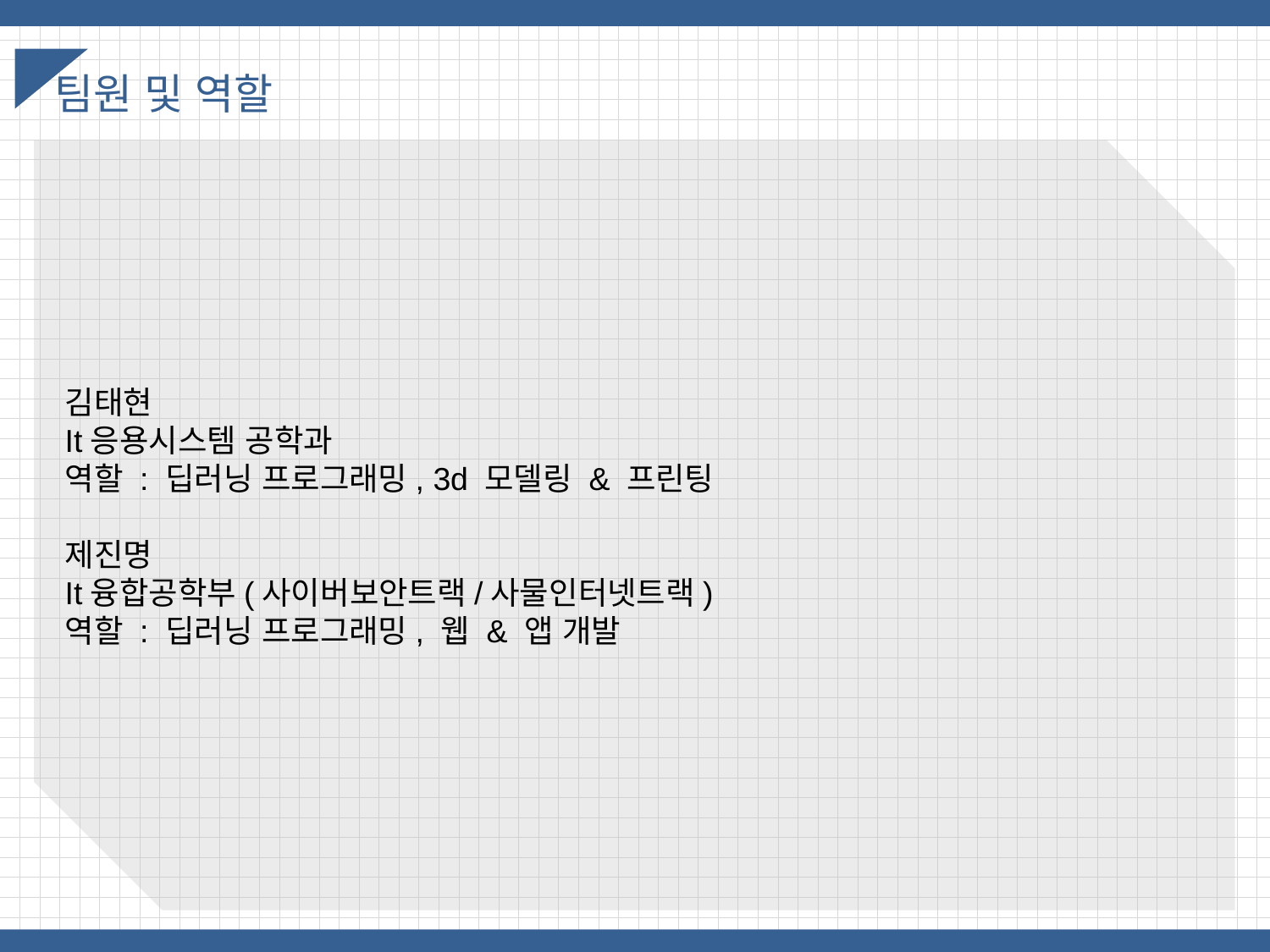

팀원 및 역할

김태현
It응용시스템 공학과
역할 : 딥러닝 프로그래밍, 3d 모델링 & 프린팅

제진명
It융합공학부(사이버보안트랙/사물인터넷트랙)
역할 : 딥러닝 프로그래밍, 웹 & 앱 개발